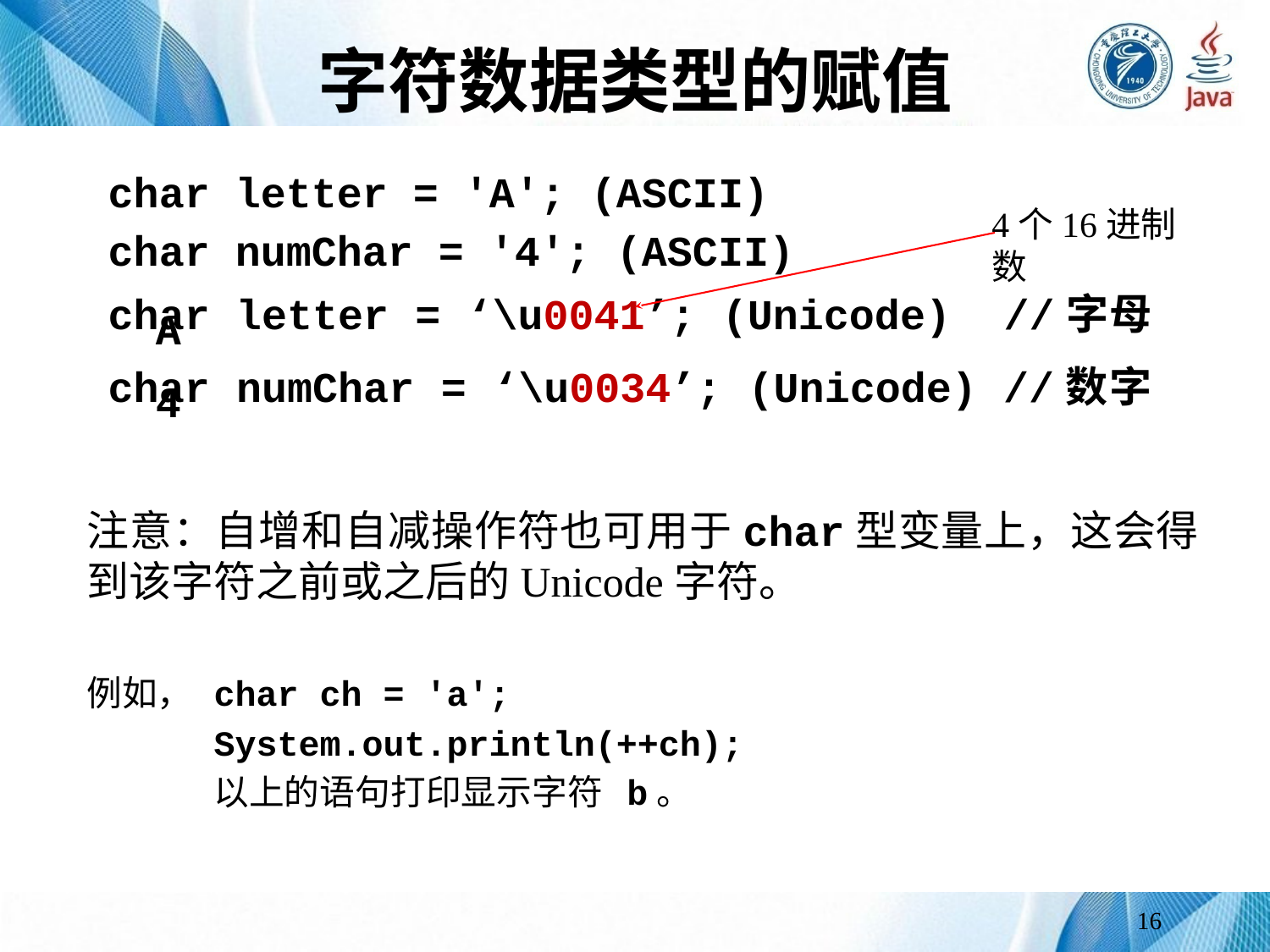

# 字符数据类型的赋值
char letter = 'A'; (ASCII)
char numChar = '4'; (ASCII)
char letter = ‘\u0041’; (Unicode)  //字母A
char numChar = ‘\u0034’; (Unicode) //数字4
4个16进制数

注意：自增和自减操作符也可用于char型变量上，这会得到该字符之前或之后的Unicode字符。

例如，	char ch = 'a';
System.out.println(++ch);
以上的语句打印显示字符  b。
16